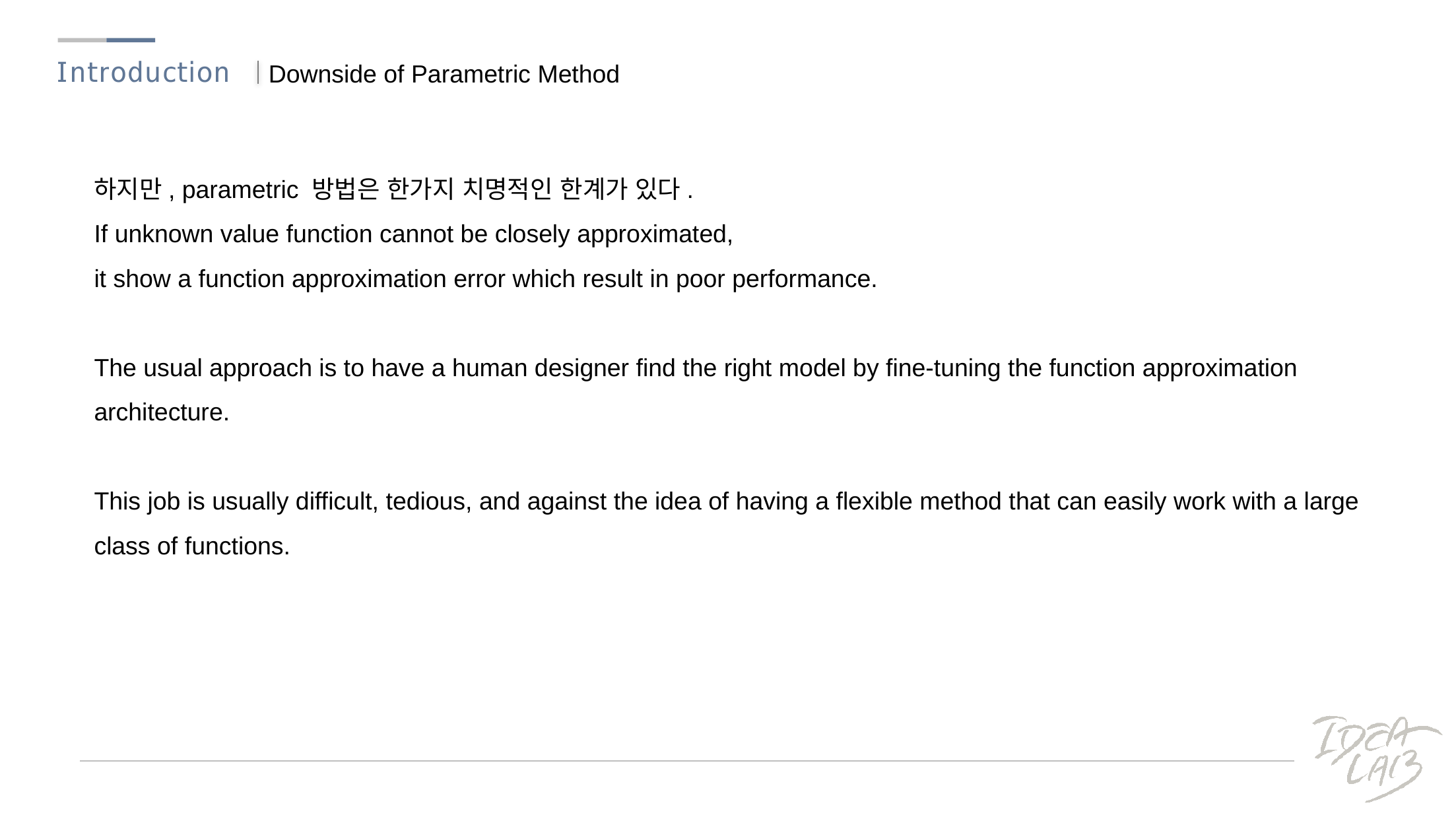

Introduction
Downside of Parametric Method
하지만, parametric 방법은 한가지 치명적인 한계가 있다.
If unknown value function cannot be closely approximated,
it show a function approximation error which result in poor performance.

The usual approach is to have a human designer find the right model by fine-tuning the function approximation architecture.

This job is usually difficult, tedious, and against the idea of having a flexible method that can easily work with a large class of functions.